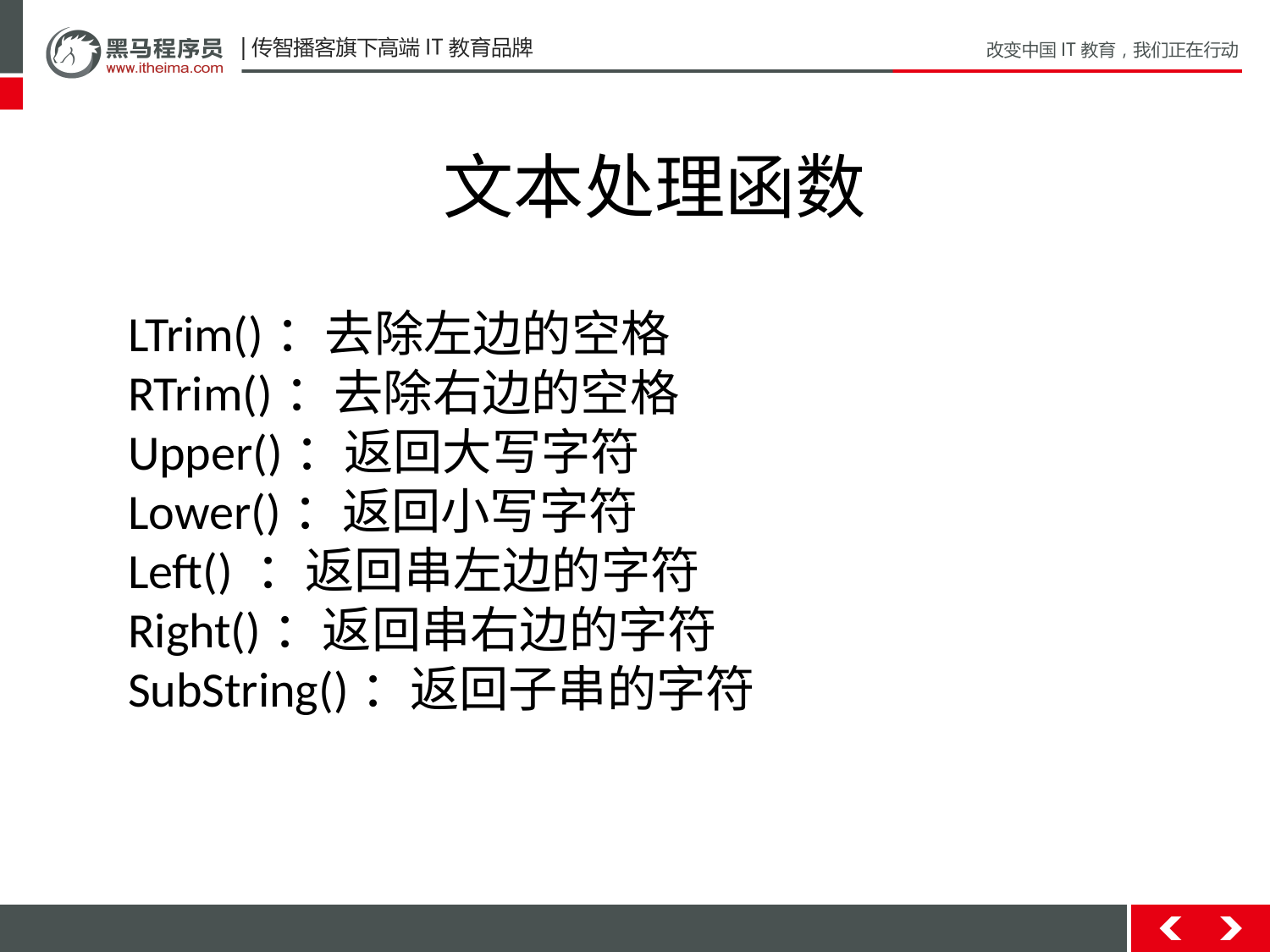

文本处理函数
LTrim()：去除左边的空格
RTrim()：去除右边的空格
Upper()：返回大写字符
Lower()：返回小写字符
Left() ：返回串左边的字符
Right()：返回串右边的字符
SubString()：返回子串的字符